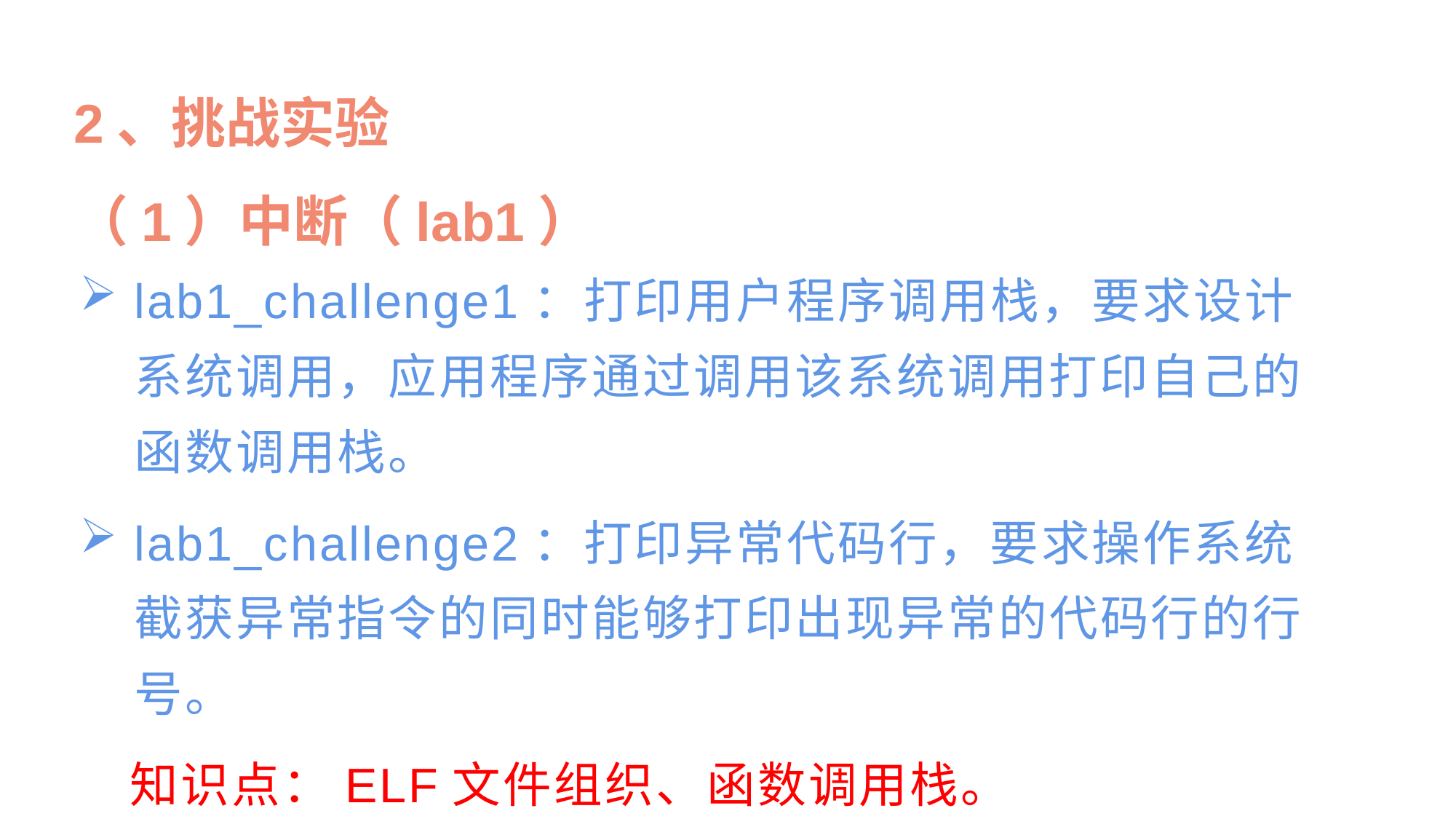

2、挑战实验
（1）中断（lab1）
lab1_challenge1：打印用户程序调用栈，要求设计系统调用，应用程序通过调用该系统调用打印自己的函数调用栈。
lab1_challenge2：打印异常代码行，要求操作系统截获异常指令的同时能够打印出现异常的代码行的行号。
     知识点：ELF文件组织、函数调用栈。